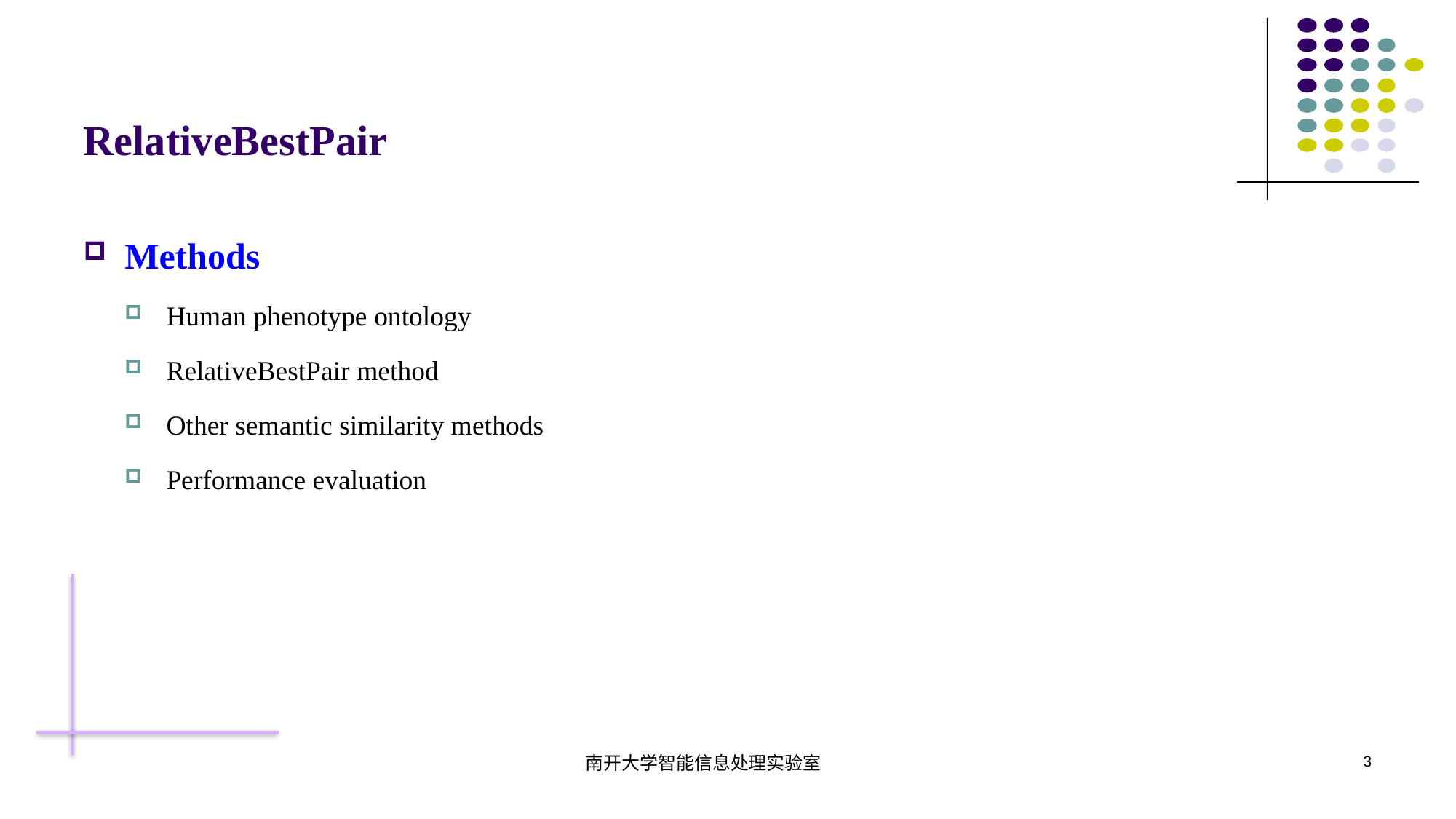

# RelativeBestPair
Methods
Human phenotype ontology
RelativeBestPair method
Other semantic similarity methods
Performance evaluation

南开大学智能信息处理实验室
3